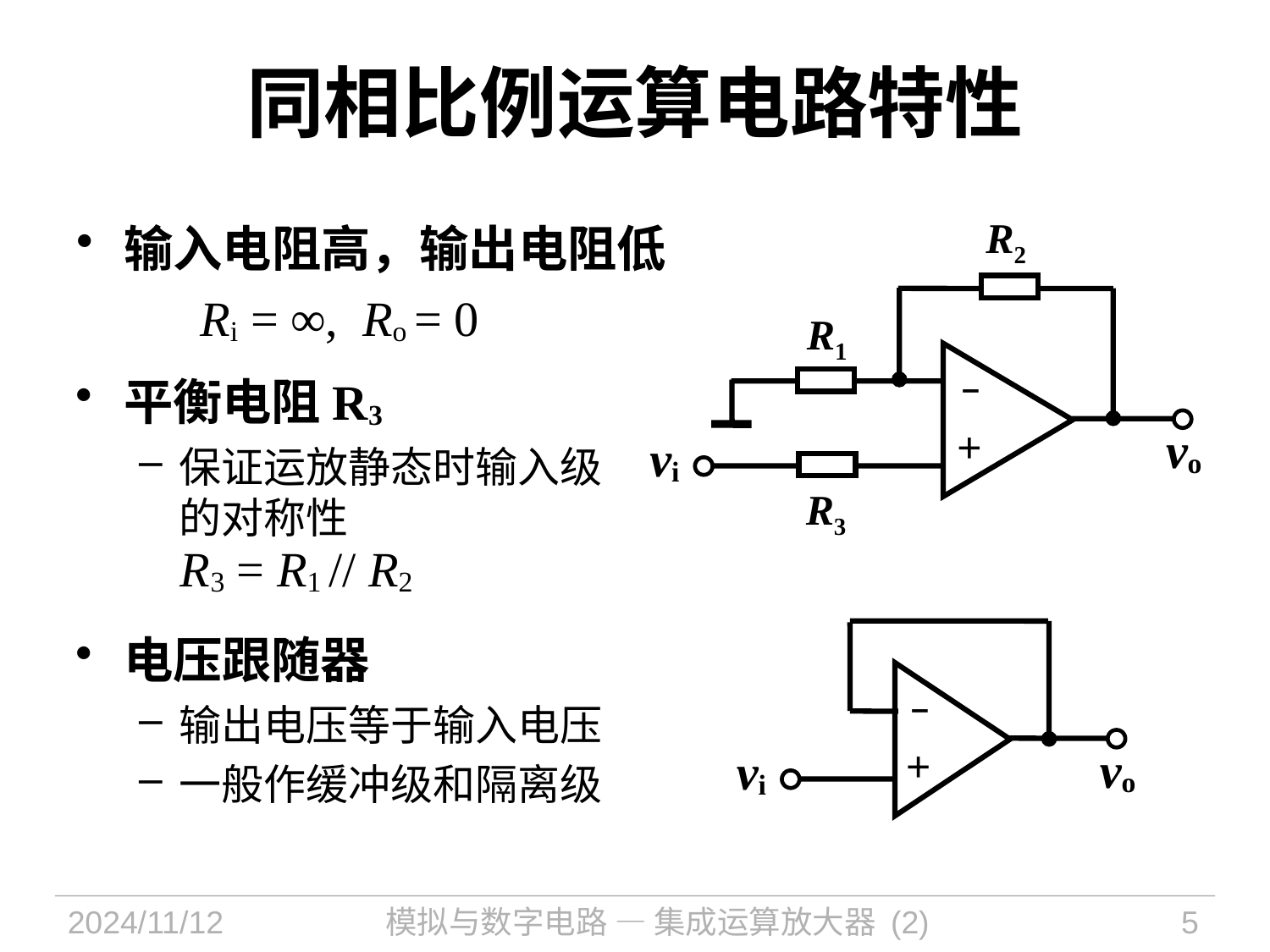

# 同相比例运算电路特性
R2
输入电阻高，输出电阻低

Ri = ∞,  Ro = 0

R1

 –

+

平衡电阻R3
保证运放静态时输入级的对称性

电压跟随器
输出电压等于输入电压
一般作缓冲级和隔离级

vo

vi

R3
R3 = R1 // R2

 –

+

vo
vi

2024/11/12
模拟与数字电路 — 集成运算放大器 (2)
5